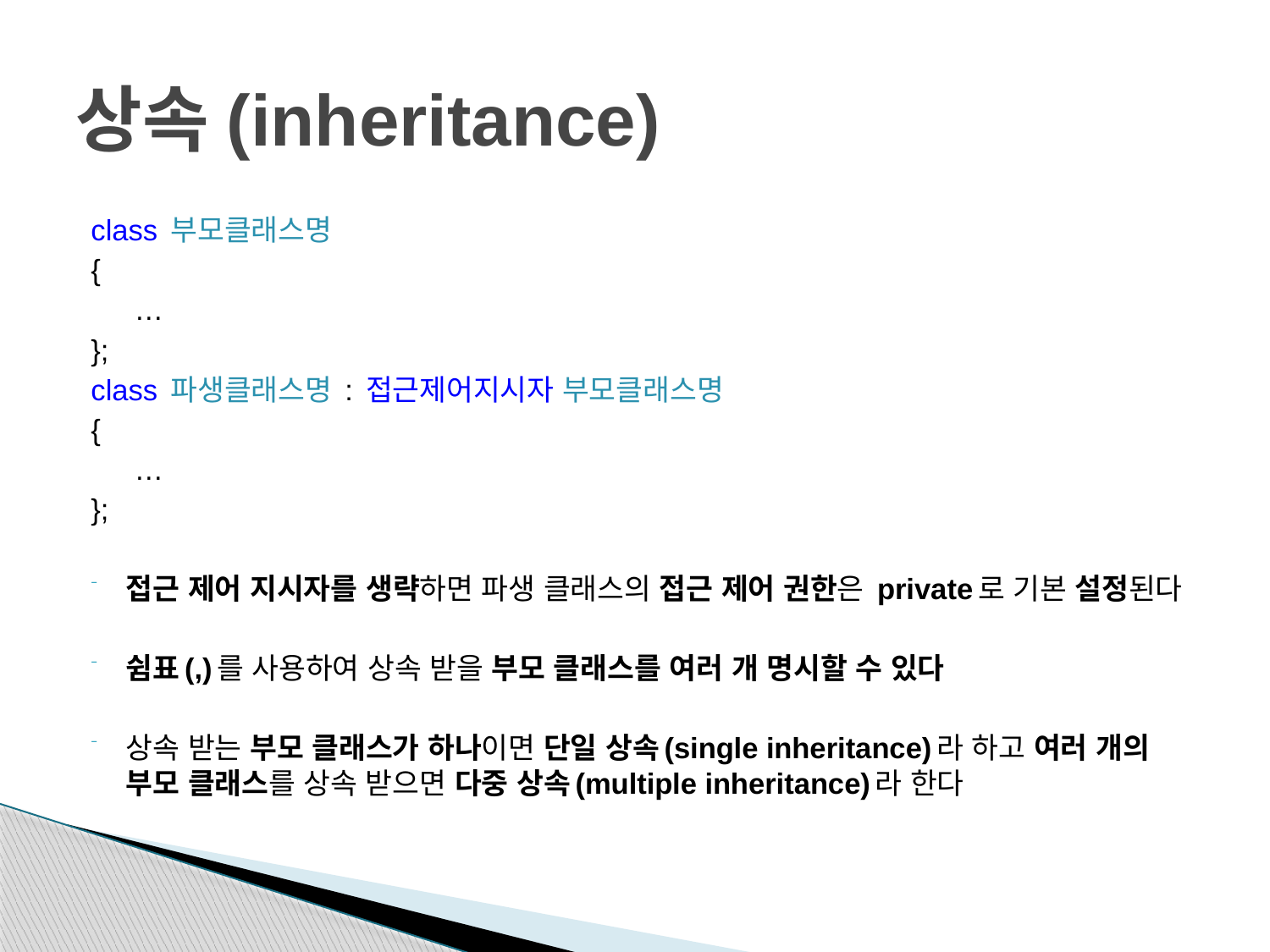

# 상속(inheritance)
class 부모클래스명
{
	 …
};
class 파생클래스명 : 접근제어지시자 부모클래스명
{
	 …
};

접근 제어 지시자를 생략하면 파생 클래스의 접근 제어 권한은 private로 기본 설정된다

쉼표(,)를 사용하여 상속 받을 부모 클래스를 여러 개 명시할 수 있다

상속 받는 부모 클래스가 하나이면 단일 상속(single inheritance)라 하고 여러 개의 부모 클래스를 상속 받으면 다중 상속(multiple inheritance)라 한다